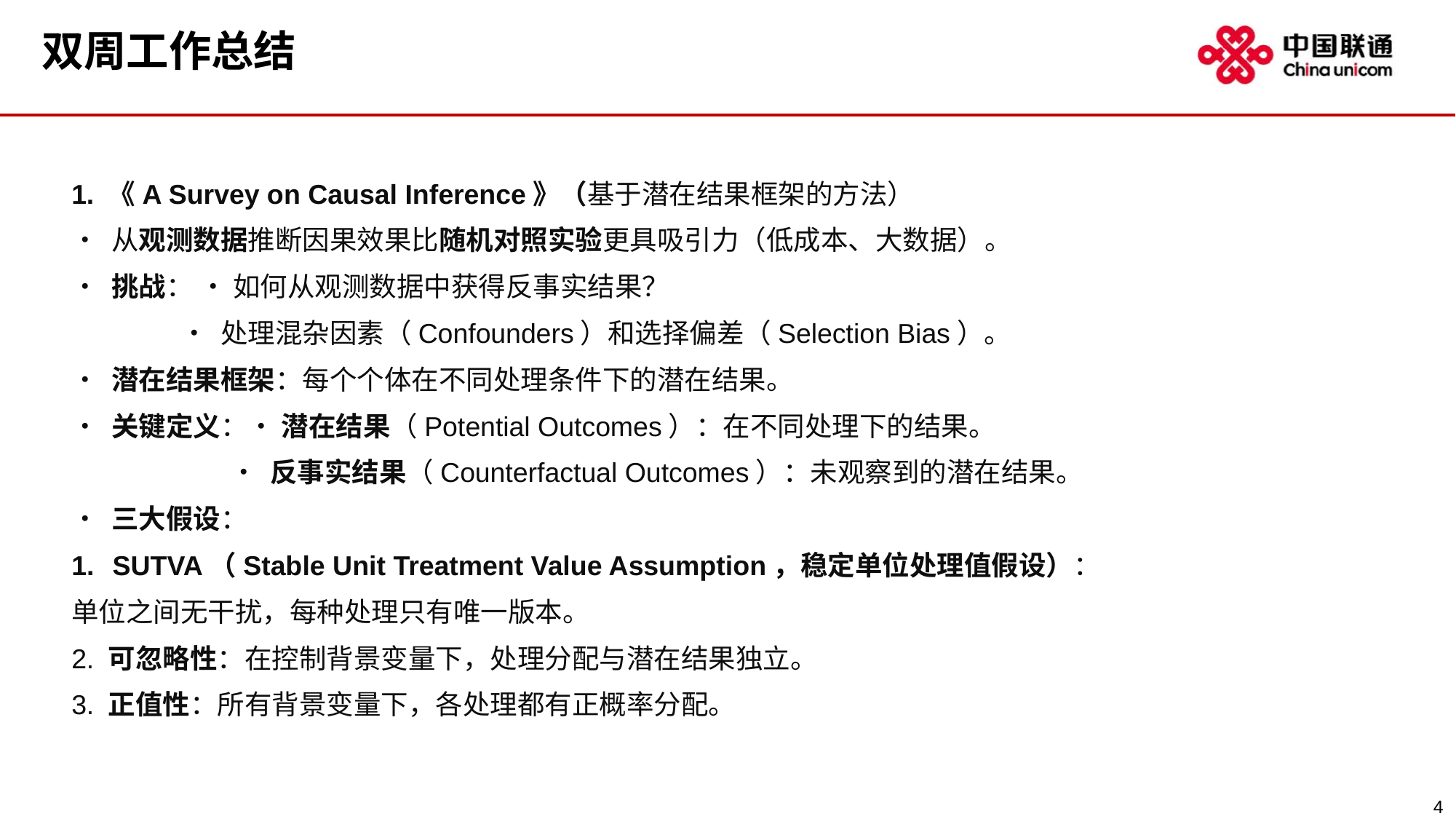

双周工作总结
1. 《A Survey on Causal Inference》（基于潜在结果框架的方法）
• 从观测数据推断因果效果比随机对照实验更具吸引力（低成本、大数据）。
• 挑战： • 如何从观测数据中获得反事实结果？
	• 处理混杂因素（Confounders）和选择偏差（Selection Bias）。
• 潜在结果框架：每个个体在不同处理条件下的潜在结果。
• 关键定义：• 潜在结果（Potential Outcomes）：在不同处理下的结果。
	        • 反事实结果（Counterfactual Outcomes）：未观察到的潜在结果。
• 三大假设：
SUTVA（Stable Unit Treatment Value Assumption，稳定单位处理值假设）：
单位之间无干扰，每种处理只有唯一版本。
2. 可忽略性：在控制背景变量下，处理分配与潜在结果独立。
3. 正值性：所有背景变量下，各处理都有正概率分配。